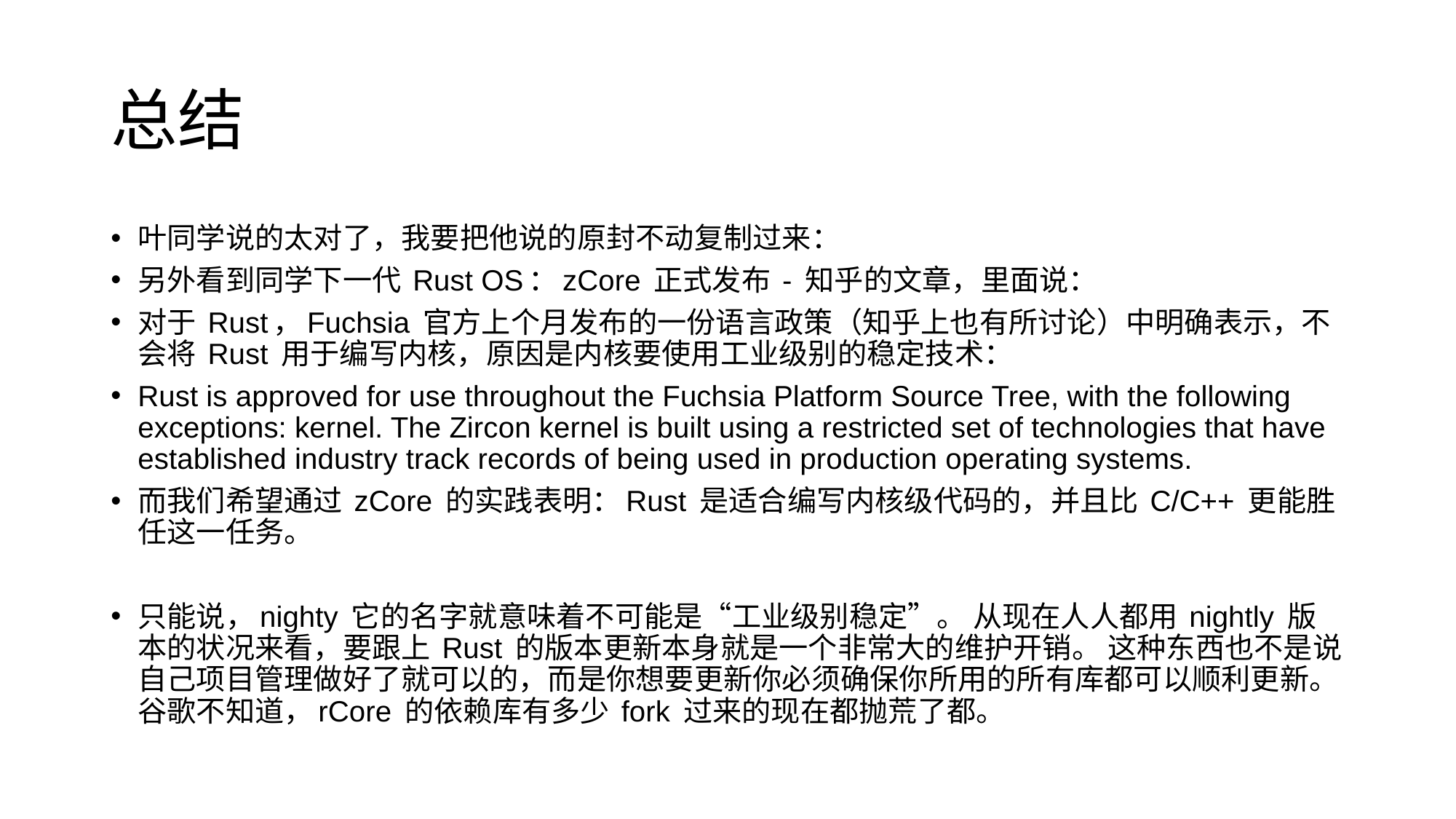

# 总结
叶同学说的太对了，我要把他说的原封不动复制过来：
另外看到同学下一代 Rust OS：zCore 正式发布 - 知乎的文章，里面说：
对于 Rust，Fuchsia 官方上个月发布的一份语言政策（知乎上也有所讨论）中明确表示，不会将 Rust 用于编写内核，原因是内核要使用工业级别的稳定技术：
Rust is approved for use throughout the Fuchsia Platform Source Tree, with the following exceptions: kernel. The Zircon kernel is built using a restricted set of technologies that have established industry track records of being used in production operating systems.
而我们希望通过 zCore 的实践表明：Rust 是适合编写内核级代码的，并且比 C/C++ 更能胜任这一任务。

只能说，nighty 它的名字就意味着不可能是“工业级别稳定”。 从现在人人都用 nightly 版本的状况来看，要跟上 Rust 的版本更新本身就是一个非常大的维护开销。 这种东西也不是说自己项目管理做好了就可以的，而是你想要更新你必须确保你所用的所有库都可以顺利更新。 谷歌不知道，rCore 的依赖库有多少 fork 过来的现在都抛荒了都。